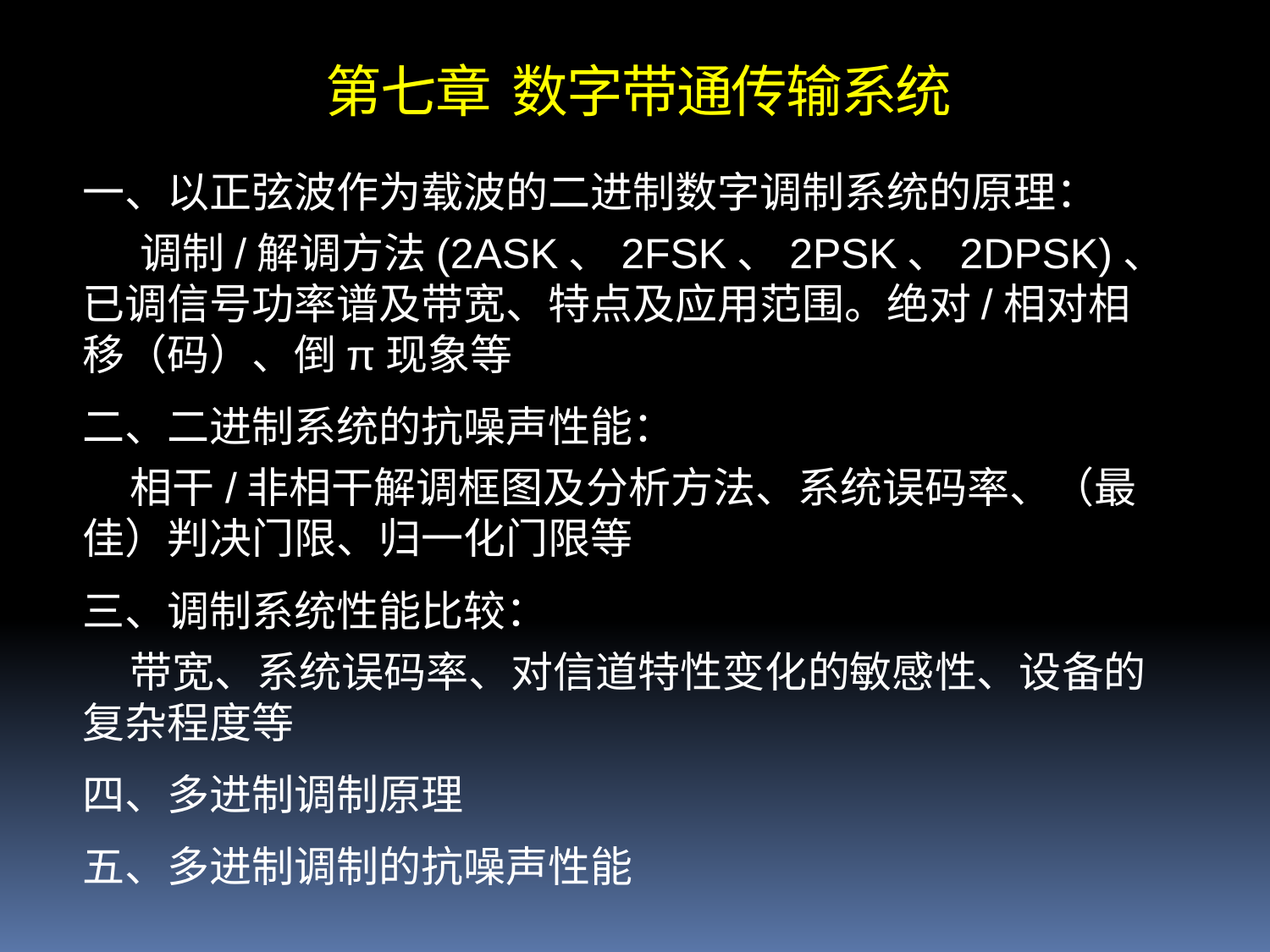

第七章  数字带通传输系统
一、以正弦波作为载波的二进制数字调制系统的原理：
     调制/解调方法(2ASK、2FSK、2PSK、2DPSK)、已调信号功率谱及带宽、特点及应用范围。绝对/相对相移（码）、倒π现象等
二、二进制系统的抗噪声性能：
    相干/非相干解调框图及分析方法、系统误码率、（最佳）判决门限、归一化门限等
三、调制系统性能比较：
    带宽、系统误码率、对信道特性变化的敏感性、设备的复杂程度等
四、多进制调制原理
五、多进制调制的抗噪声性能